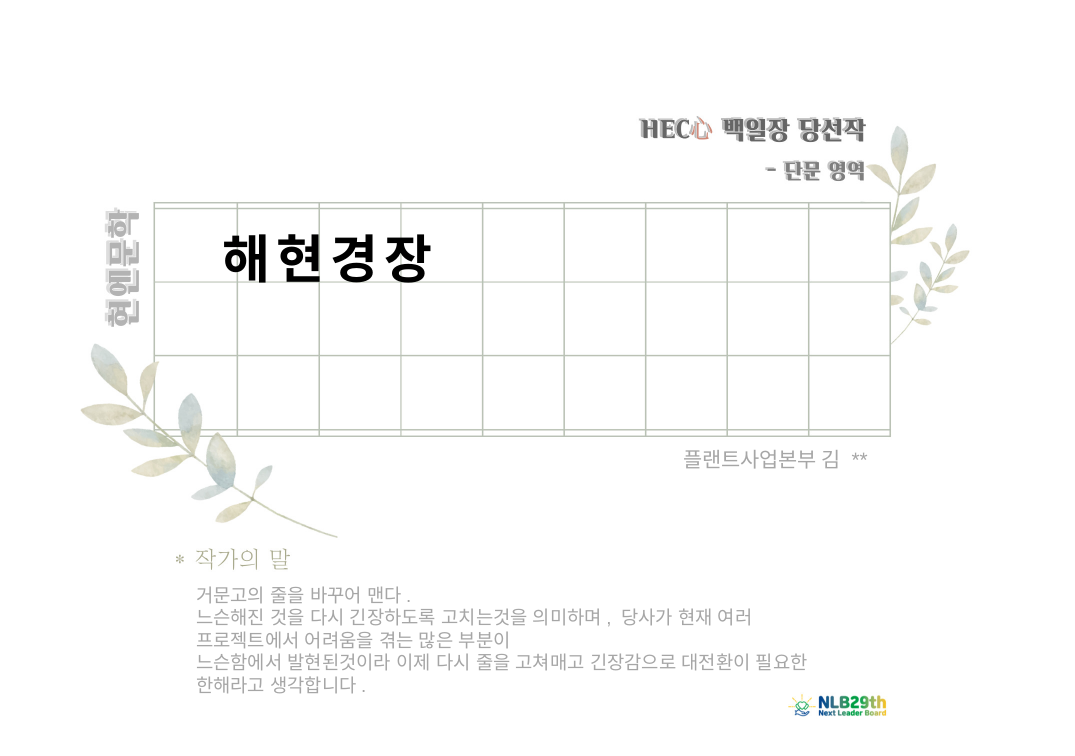

해현경장
플랜트사업본부 김 **
거문고의 줄을 바꾸어 맨다.
느슨해진 것을 다시 긴장하도록 고치는것을 의미하며, 당사가 현재 여러 프로젝트에서 어려움을 겪는 많은 부분이
느슨함에서 발현된것이라 이제 다시 줄을 고쳐매고 긴장감으로 대전환이 필요한 한해라고 생각합니다.